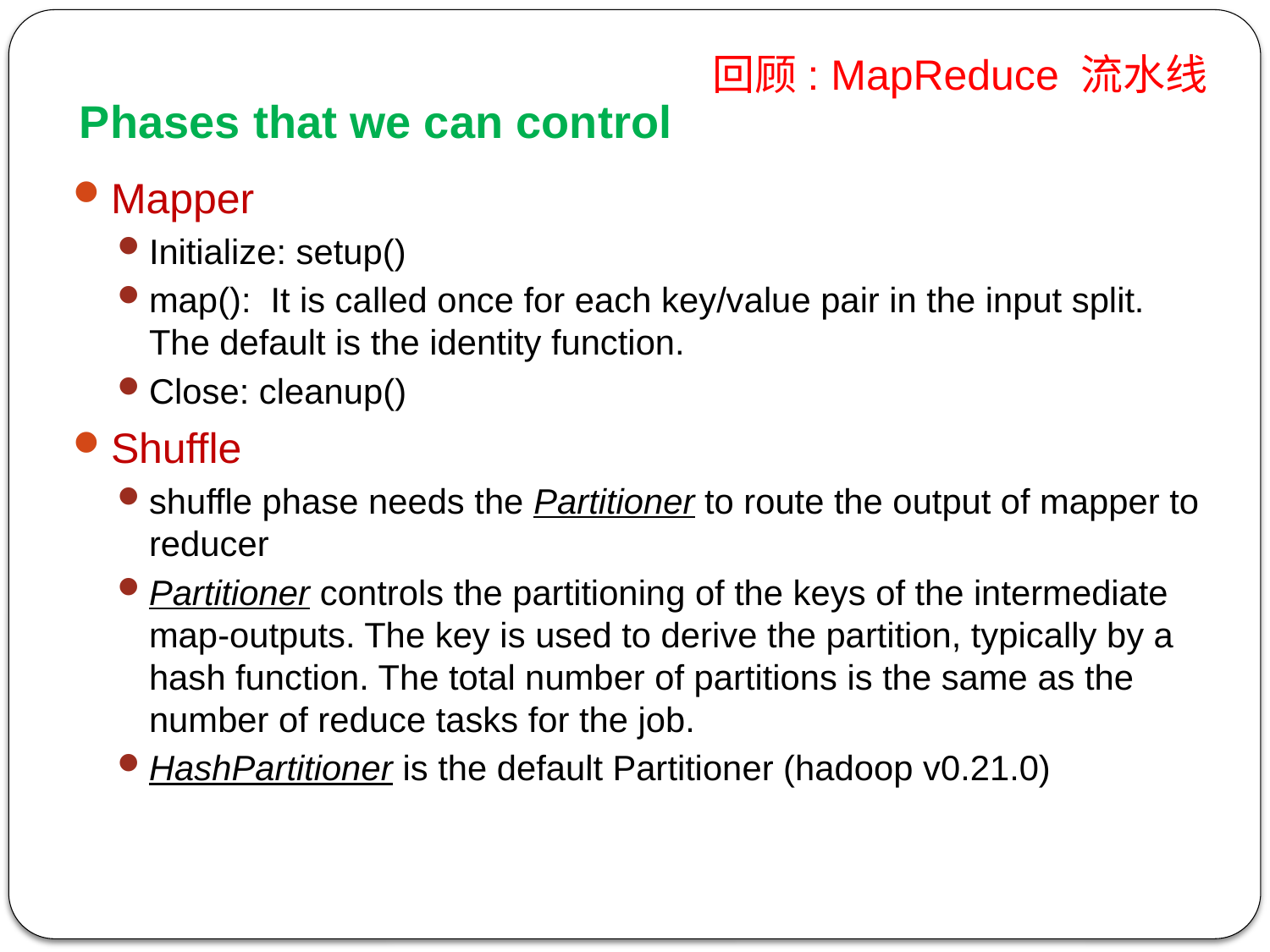

回顾: MapReduce 流水线
# Phases that we can control
Mapper
Initialize: setup()
map():  It is called once for each key/value pair in the input split. The default is the identity function.
Close: cleanup()
Shuffle
shuffle phase needs the Partitioner to route the output of mapper to reducer
Partitioner controls the partitioning of the keys of the intermediate map-outputs. The key is used to derive the partition, typically by a hash function. The total number of partitions is the same as the number of reduce tasks for the job.
HashPartitioner is the default Partitioner (hadoop v0.21.0)